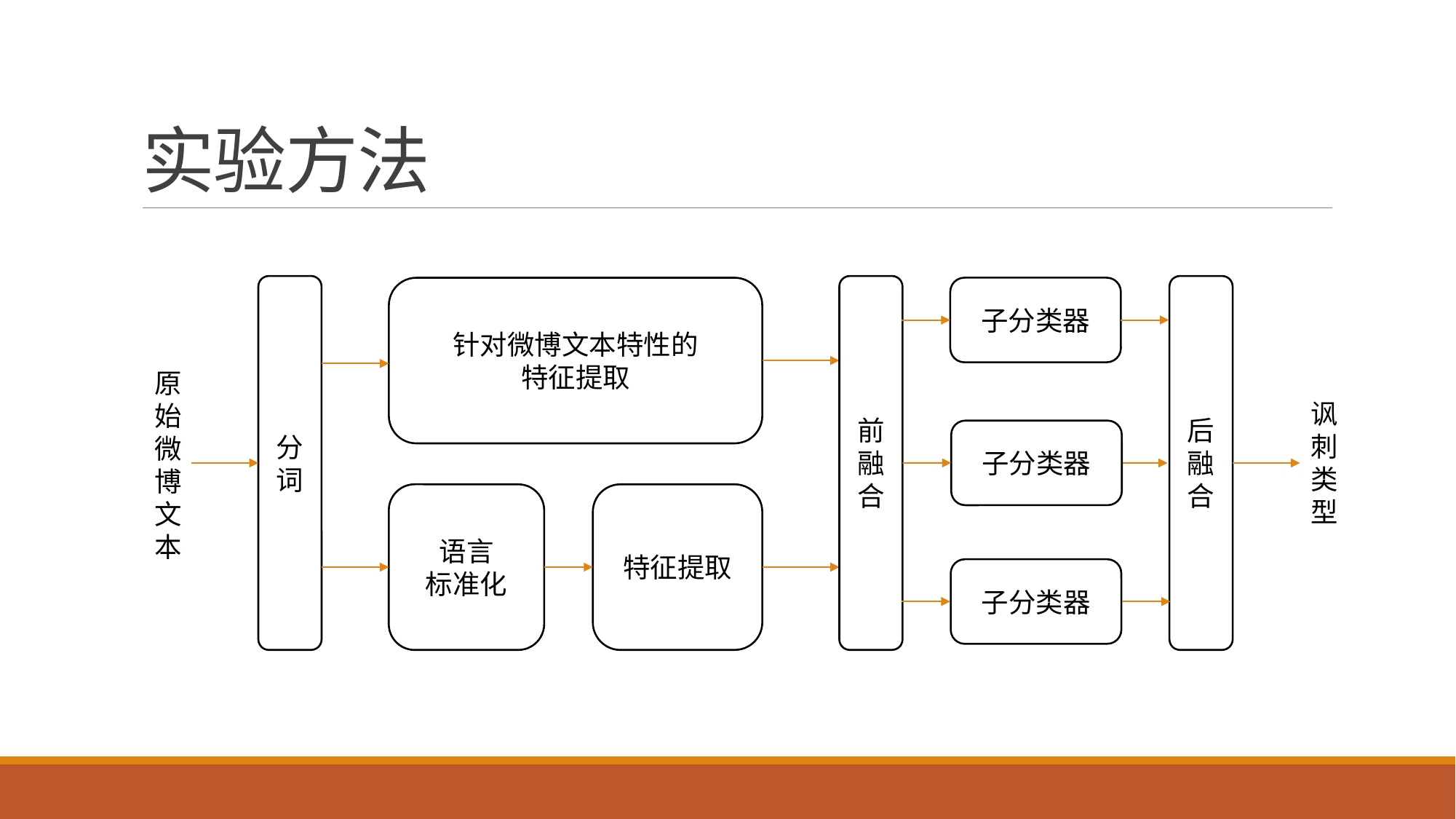

# 实验方法
前融合
后融合
分词
针对微博文本特性的
特征提取
子分类器
原始微博文本
讽刺类型
子分类器
语言
标准化
特征提取
子分类器